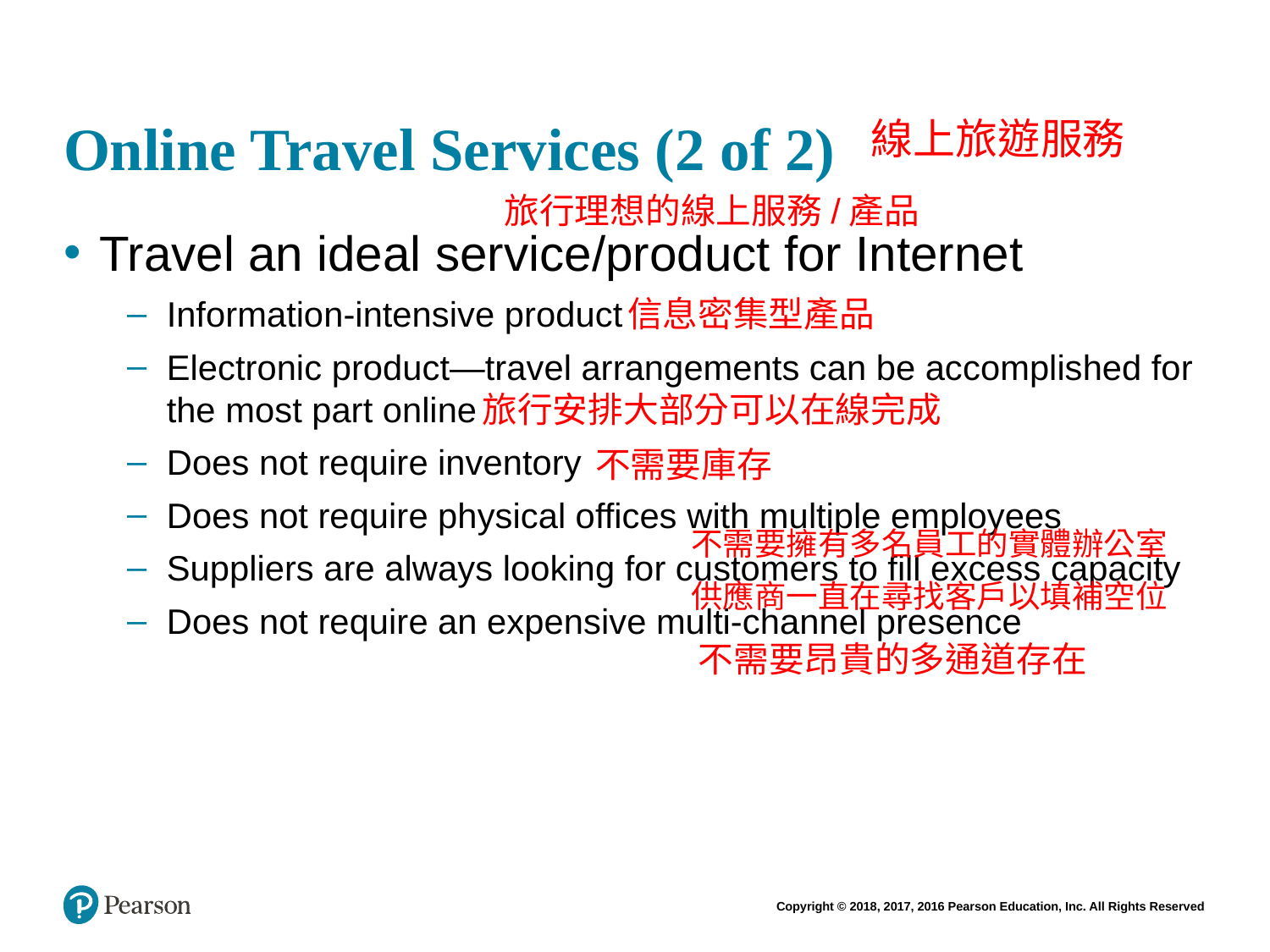

# Online Travel Services (2 of 2)
線上旅遊服務
旅行理想的線上服務/產品
Travel an ideal service/product for Internet
Information-intensive product
Electronic product—travel arrangements can be accomplished for the most part online
Does not require inventory
Does not require physical offices with multiple employees
Suppliers are always looking for customers to fill excess capacity
Does not require an expensive multi-channel presence
信息密集型產品
旅行安排大部分可以在線完成
不需要庫存
不需要擁有多名員工的實體辦公室
供應商一直在尋找客戶以填補空位
不需要昂貴的多通道存在